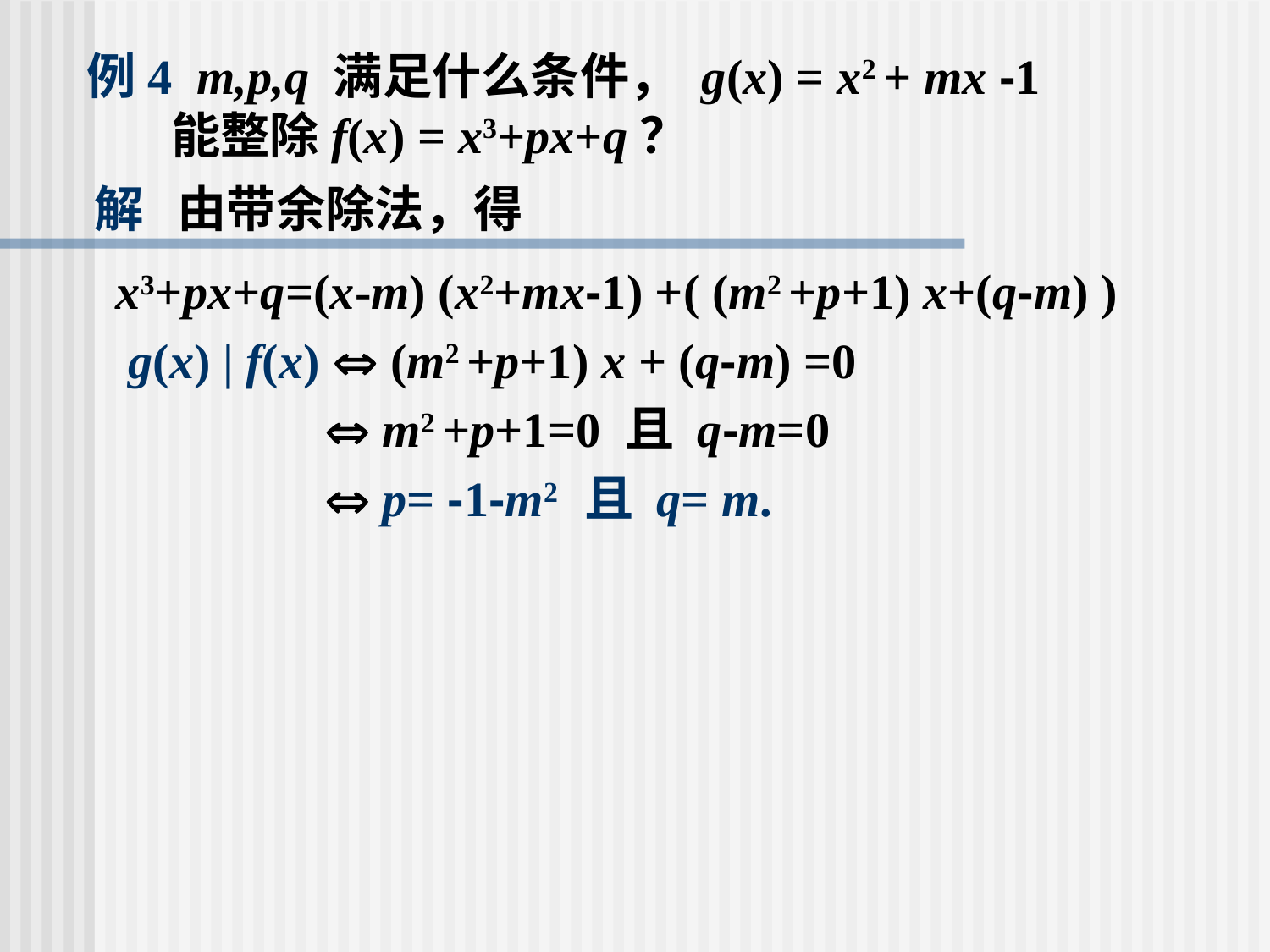

# 例4  m,p,q 满足什么条件， g(x) = x2 + mx -1能整除f(x) = x3+px+q？
解   由带余除法，得
x3+px+q=(x-m) (x2+mx-1) +( (m2 +p+1) x+(q-m) )
 g(x) | f(x) ⇔ (m2 +p+1) x + (q-m) =0
                 ⇔ m2 +p+1=0 且 q-m=0
                 ⇔ p= -1-m2  且 q= m.